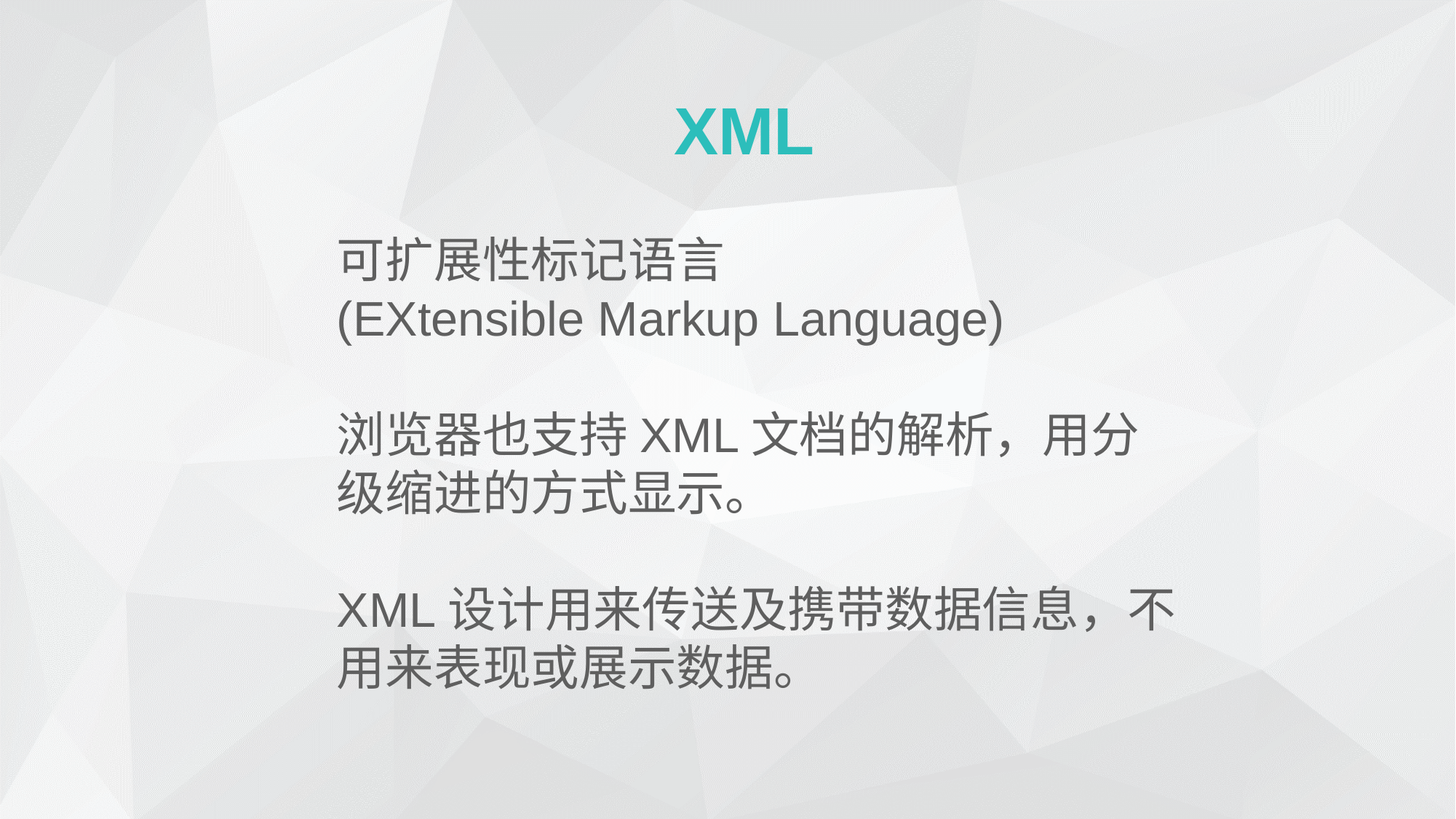

XML

可扩展性标记语言
(EXtensible Markup Language)

浏览器也支持XML文档的解析，用分级缩进的方式显示。

XML设计用来传送及携带数据信息，不用来表现或展示数据。